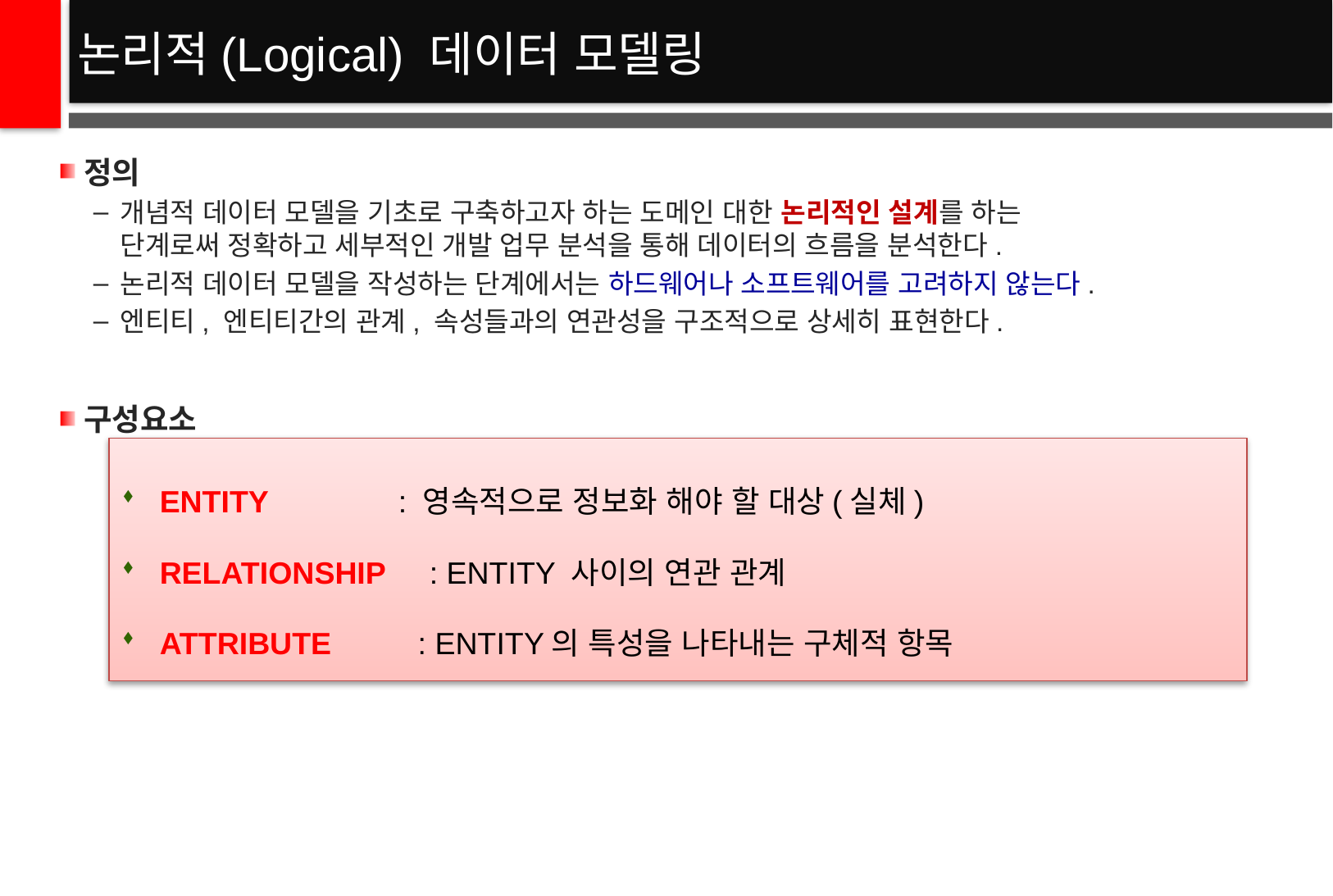

# 논리적(Logical) 데이터 모델링
정의
개념적 데이터 모델을 기초로 구축하고자 하는 도메인 대한 논리적인 설계를 하는
단계로써 정확하고 세부적인 개발 업무 분석을 통해 데이터의 흐름을 분석한다.
논리적 데이터 모델을 작성하는 단계에서는 하드웨어나 소프트웨어를 고려하지 않는다.
엔티티, 엔티티간의 관계, 속성들과의 연관성을 구조적으로 상세히 표현한다.

구성요소

ENTITY               : 영속적으로 정보화 해야 할 대상(실체)
RELATIONSHIP     : ENTITY 사이의 연관 관계
ATTRIBUTE          : ENTITY의 특성을 나타내는 구체적 항목